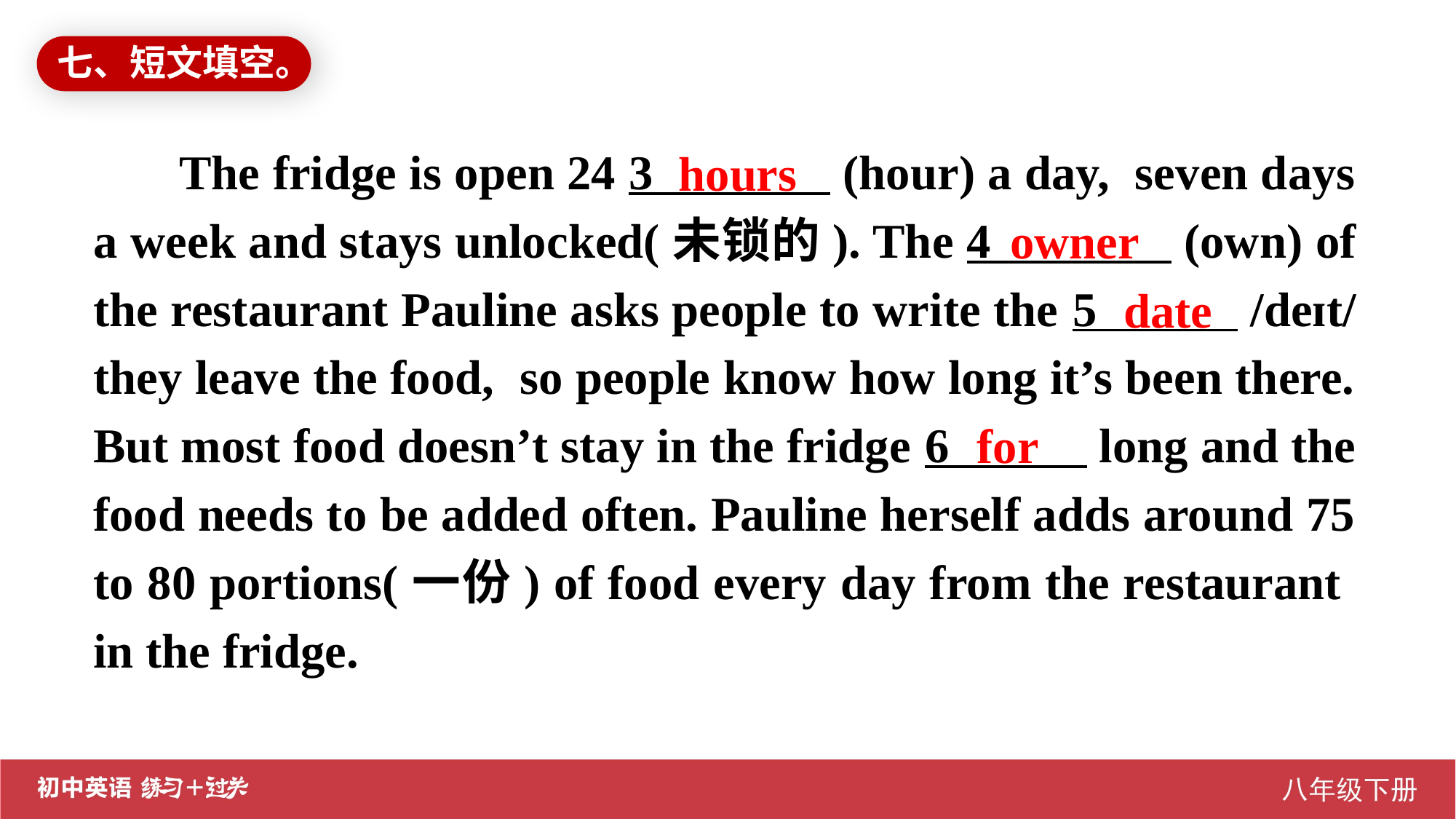

七、短文填空。

The fridge is open 24 3               (hour) a day,  seven days a week and stays unlocked(未锁的). The 4               (own) of the restaurant Pauline asks people to write the 5            /deɪt/ they leave the food,  so people know how long it’s been there. But most food doesn’t stay in the fridge 6            long and the food needs to be added often. Pauline herself adds around 75 to 80 portions(一份) of food every day from the restaurant  in the fridge.
hours
owner
date
for